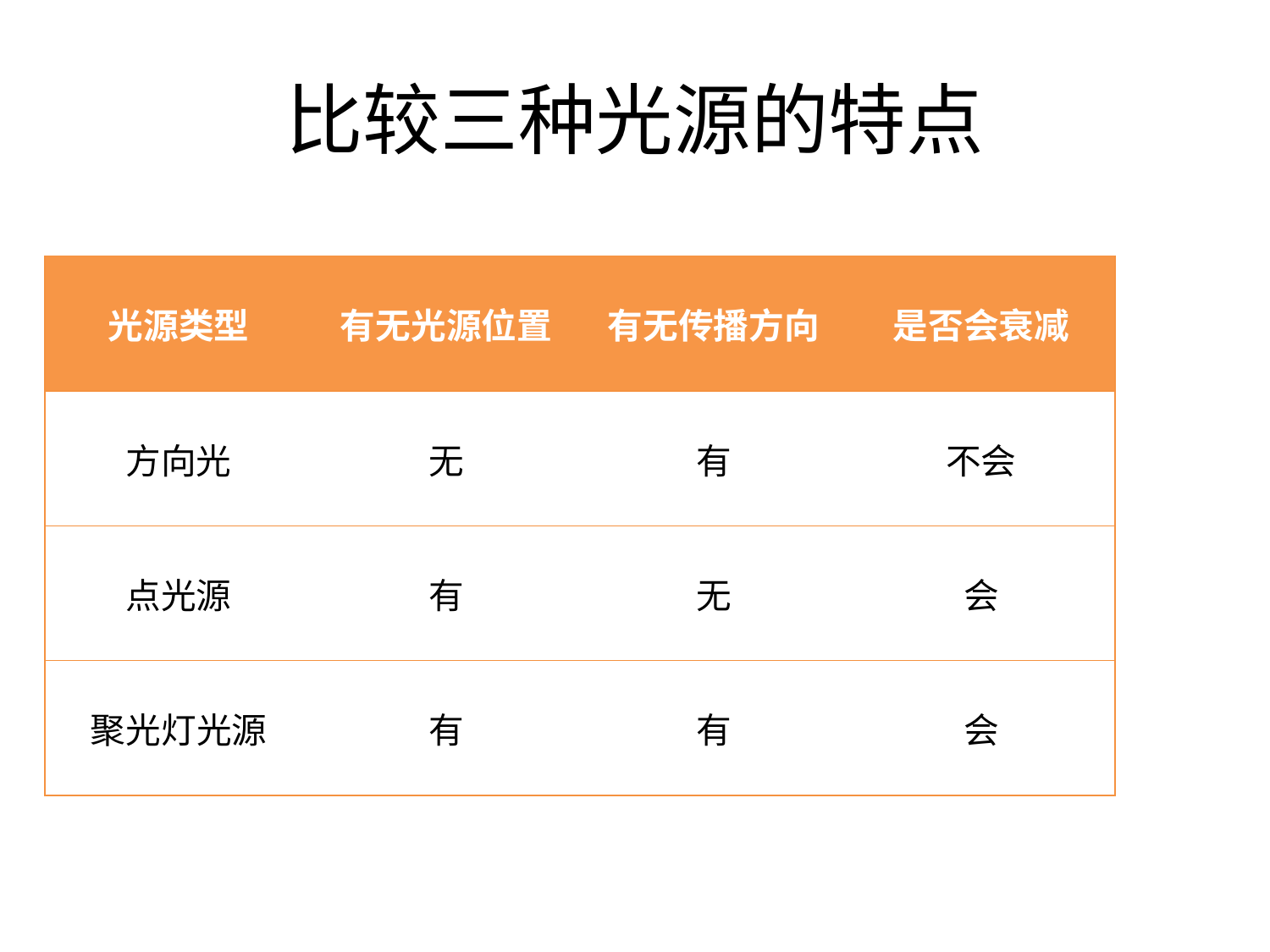

# 比较三种光源的特点
| 光源类型 | 有无光源位置 | 有无传播方向 | 是否会衰减 |
| --- | --- | --- | --- |
| 方向光 | 无 | 有 | 不会 |
| 点光源 | 有 | 无 | 会 |
| 聚光灯光源 | 有 | 有 | 会 |
10